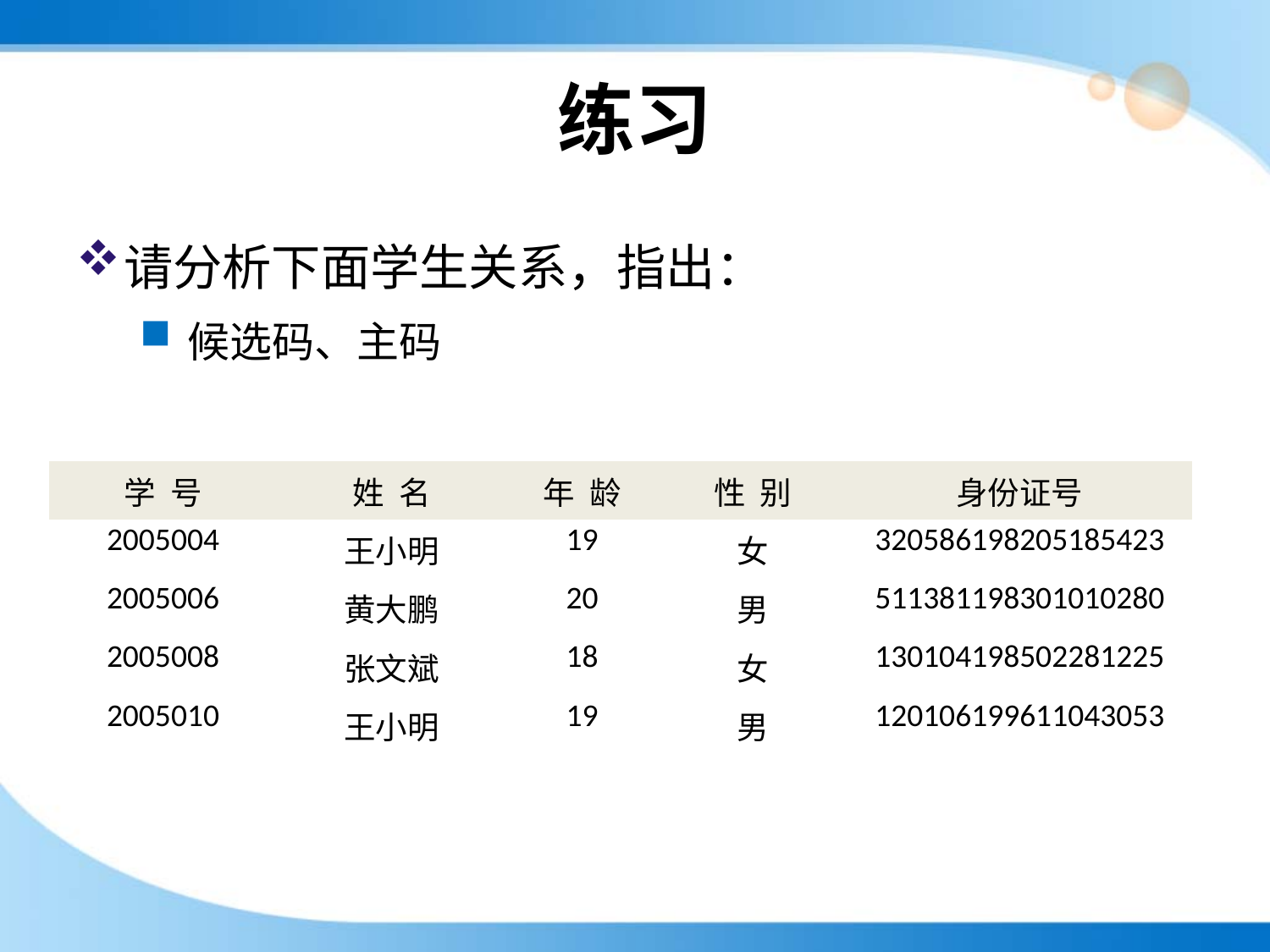

# 练习
请分析下面学生关系，指出：
候选码、主码

| 学 号 | 姓 名 | 年 龄 | 性 别 | 身份证号 |
| --- | --- | --- | --- | --- |
| 2005004 | 王小明 | 19 | 女 | 320586198205185423 |
| 2005006 | 黄大鹏 | 20 | 男 | 511381198301010280 |
| 2005008 | 张文斌 | 18 | 女 | 130104198502281225 |
| 2005010 | 王小明 | 19 | 男 | 120106199611043053 |